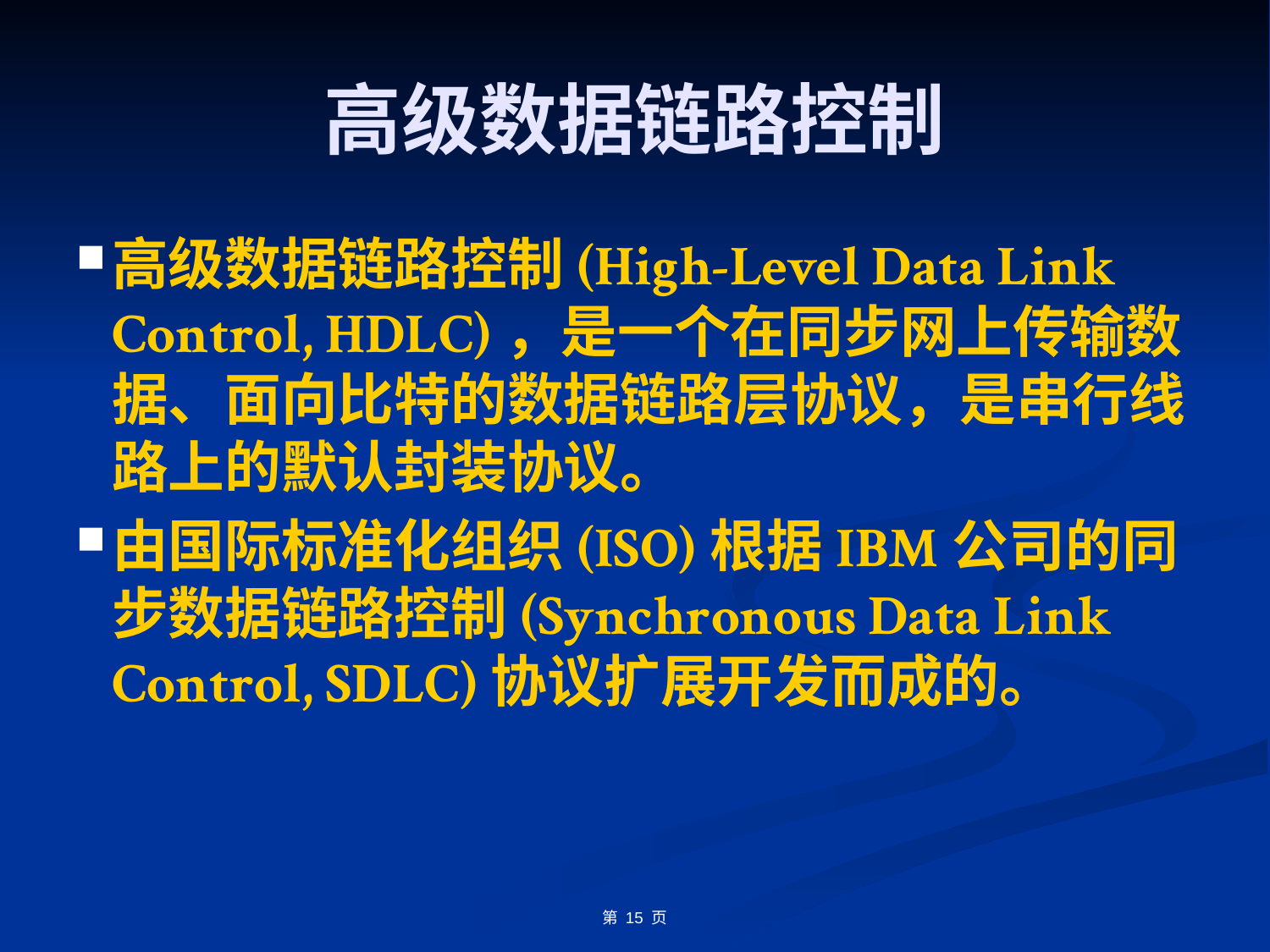

# 高级数据链路控制
高级数据链路控制(High-Level Data Link Control, HDLC)，是一个在同步网上传输数据、面向比特的数据链路层协议，是串行线路上的默认封装协议。
由国际标准化组织(ISO)根据IBM公司的同步数据链路控制(Synchronous Data Link Control, SDLC)协议扩展开发而成的。
第 15 页